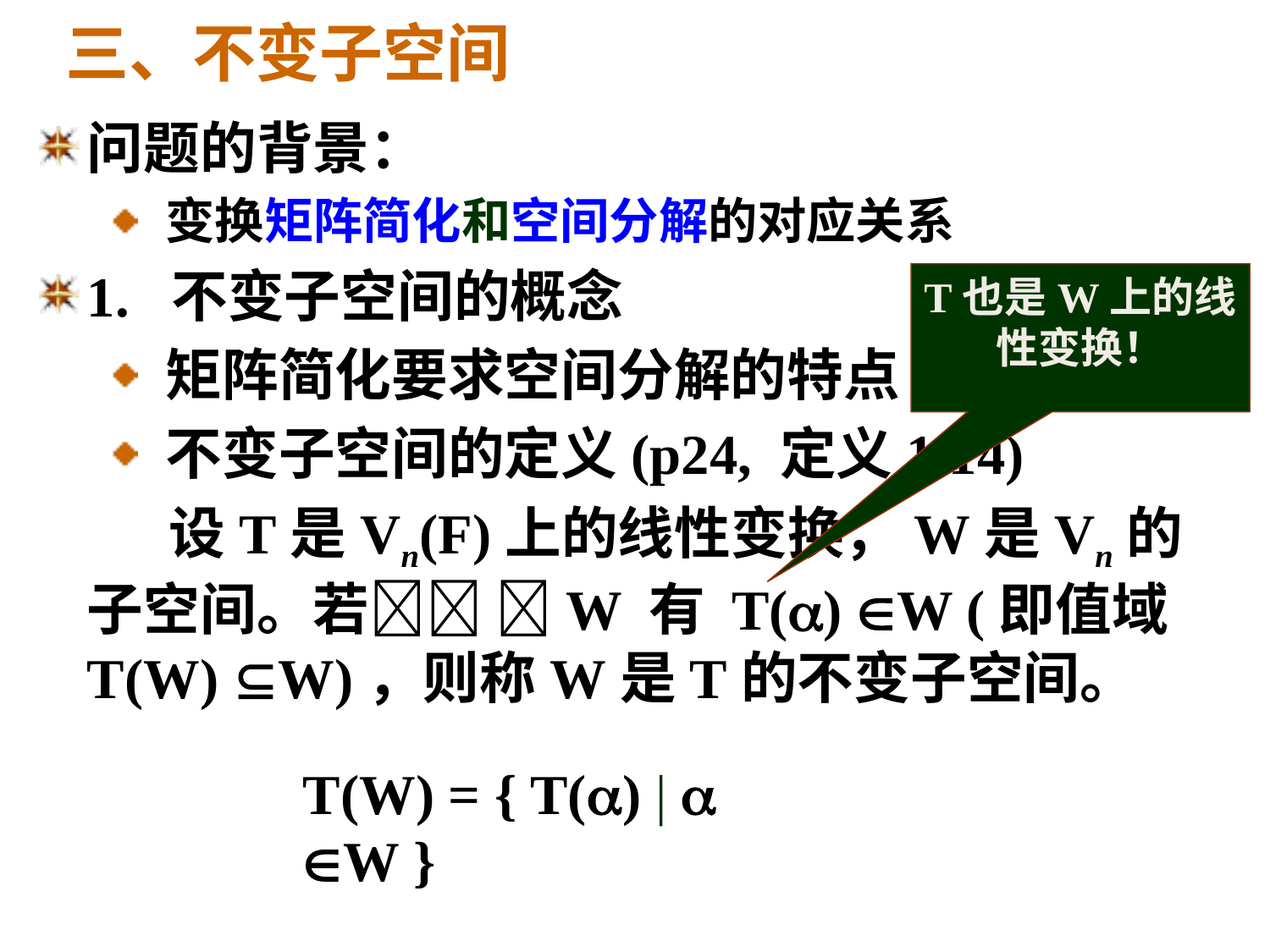

# 三、不变子空间
问题的背景：
 变换矩阵简化和空间分解的对应关系
1.  不变子空间的概念
 矩阵简化要求空间分解的特点
 不变子空间的定义(p24, 定义1.14)
         设T是Vn(F)上的线性变换，W是Vn的子空间。若∀α ∈W 有 T(α) ∈W (即值域T(W) ⊆W)，则称W是T的不变子空间。
T也是W上的线性变换！
T(W) = { T(α) | α ∈W }